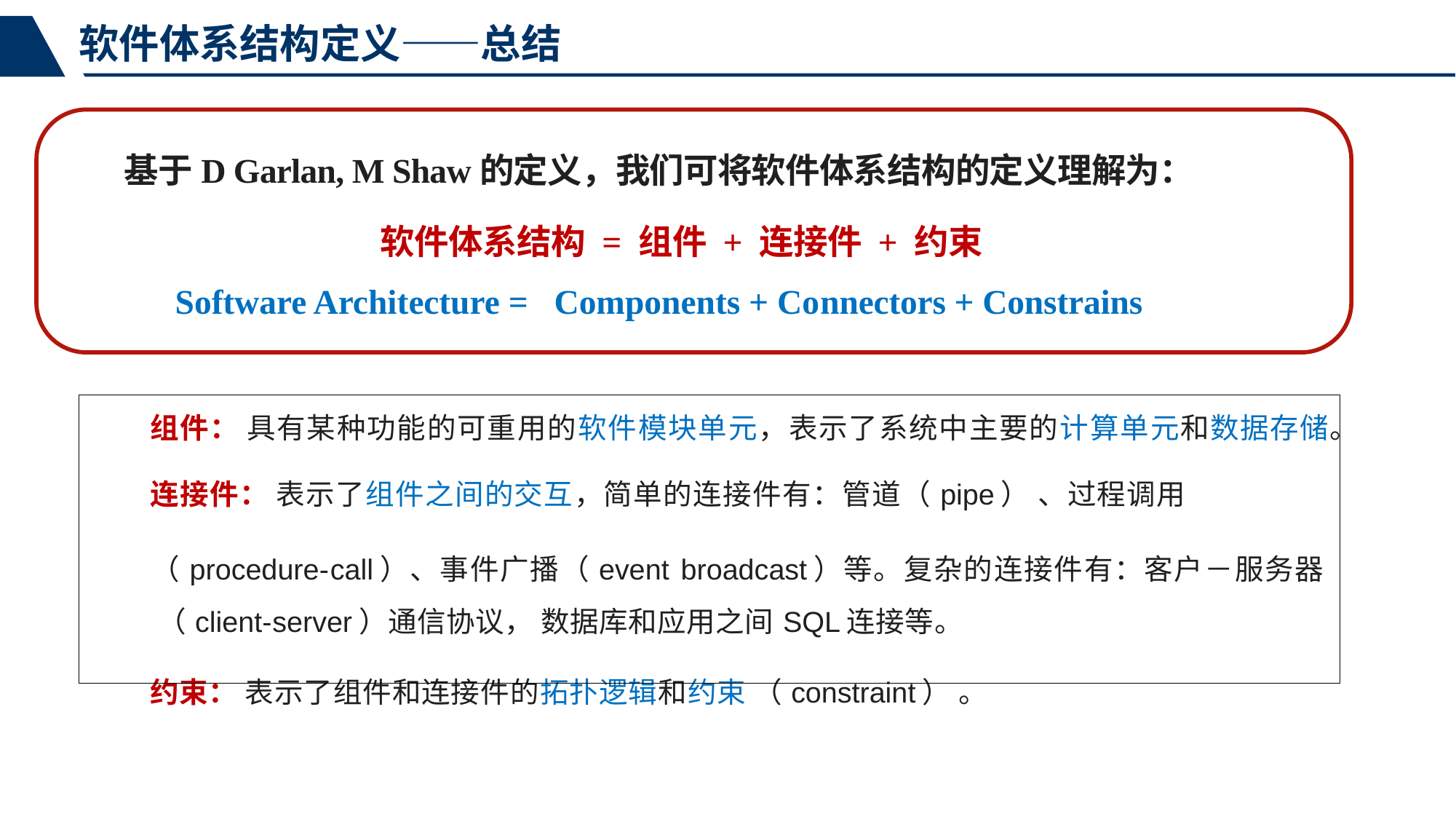

软件体系结构定义——总结

基于D Garlan, M Shaw的定义，我们可将软件体系结构的定义理解为：

软件体系结构 = 组件 + 连接件 + 约束

Software Architecture =   Components + Connectors + Constrains
| 组件： 具有某种功能的可重用的软件模块单元，表示了系统中主要的计算单元和数据存储。 连接件： 表示了组件之间的交互，简单的连接件有：管道（pipe） 、过程调用 （procedure-call）、事件广播（event broadcast）等。复杂的连接件有：客户－服务器 （client-server）通信协议， 数据库和应用之间SQL连接等。 约束： 表示了组件和连接件的拓扑逻辑和约束 （constraint） 。 |
| --- |